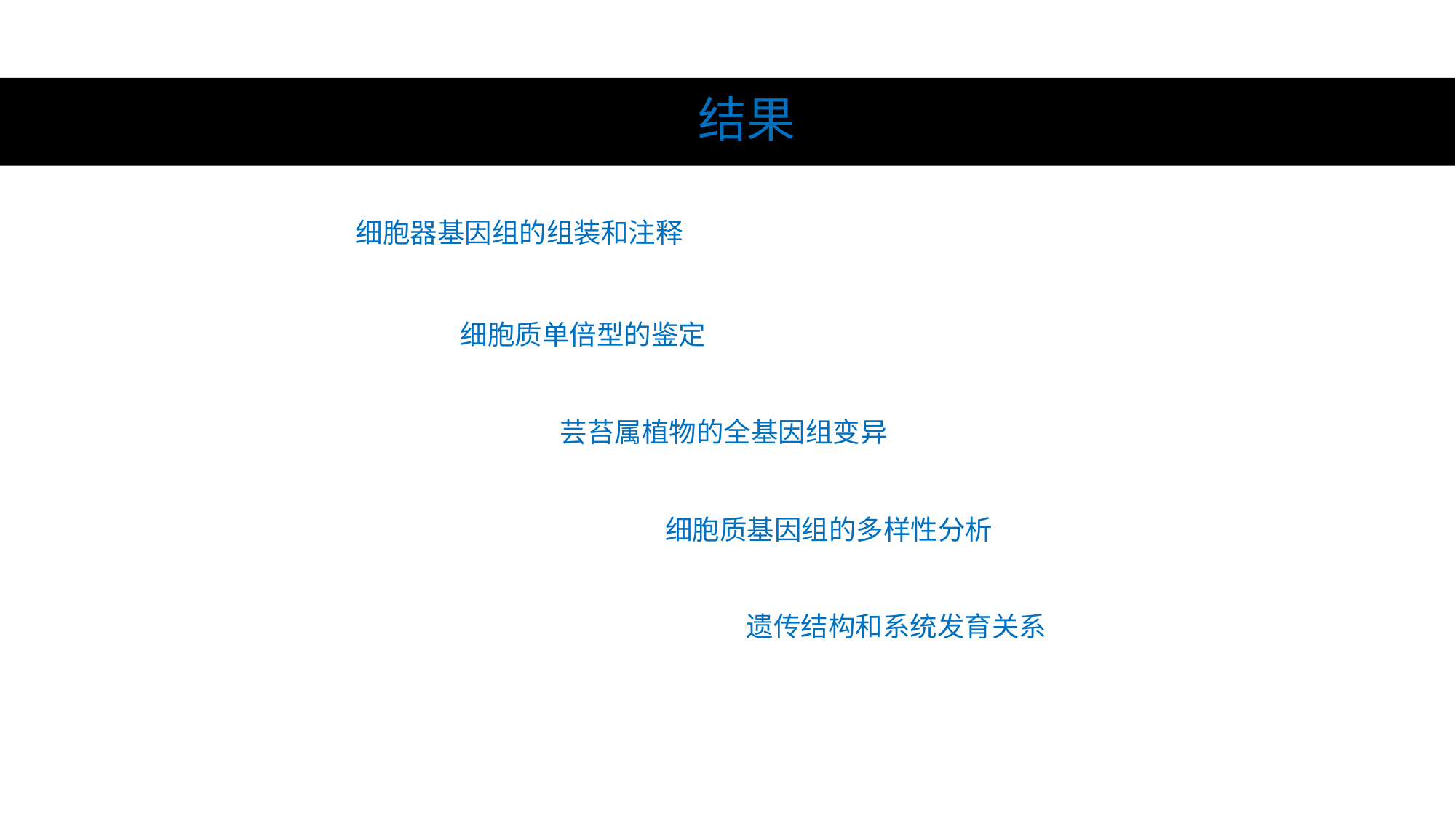

结果

细胞器基因组的组装和注释
细胞质单倍型的鉴定
芸苔属植物的全基因组变异
细胞质基因组的多样性分析
遗传结构和系统发育关系